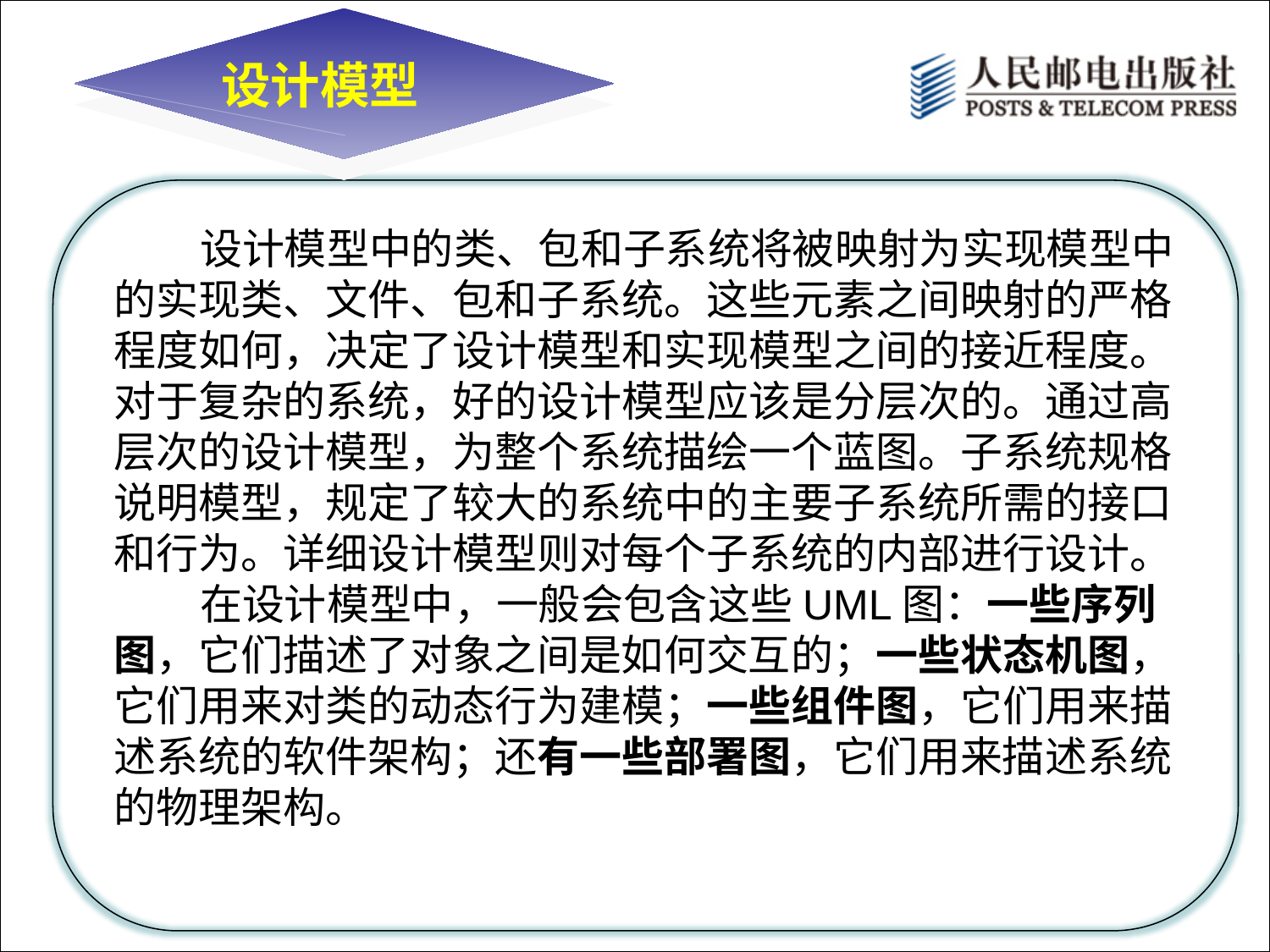

设计模型

        设计模型中的类、包和子系统将被映射为实现模型中的实现类、文件、包和子系统。这些元素之间映射的严格程度如何，决定了设计模型和实现模型之间的接近程度。
对于复杂的系统，好的设计模型应该是分层次的。通过高层次的设计模型，为整个系统描绘一个蓝图。子系统规格说明模型，规定了较大的系统中的主要子系统所需的接口和行为。详细设计模型则对每个子系统的内部进行设计。
        在设计模型中，一般会包含这些UML图：一些序列图，它们描述了对象之间是如何交互的；一些状态机图，它们用来对类的动态行为建模；一些组件图，它们用来描述系统的软件架构；还有一些部署图，它们用来描述系统的物理架构。